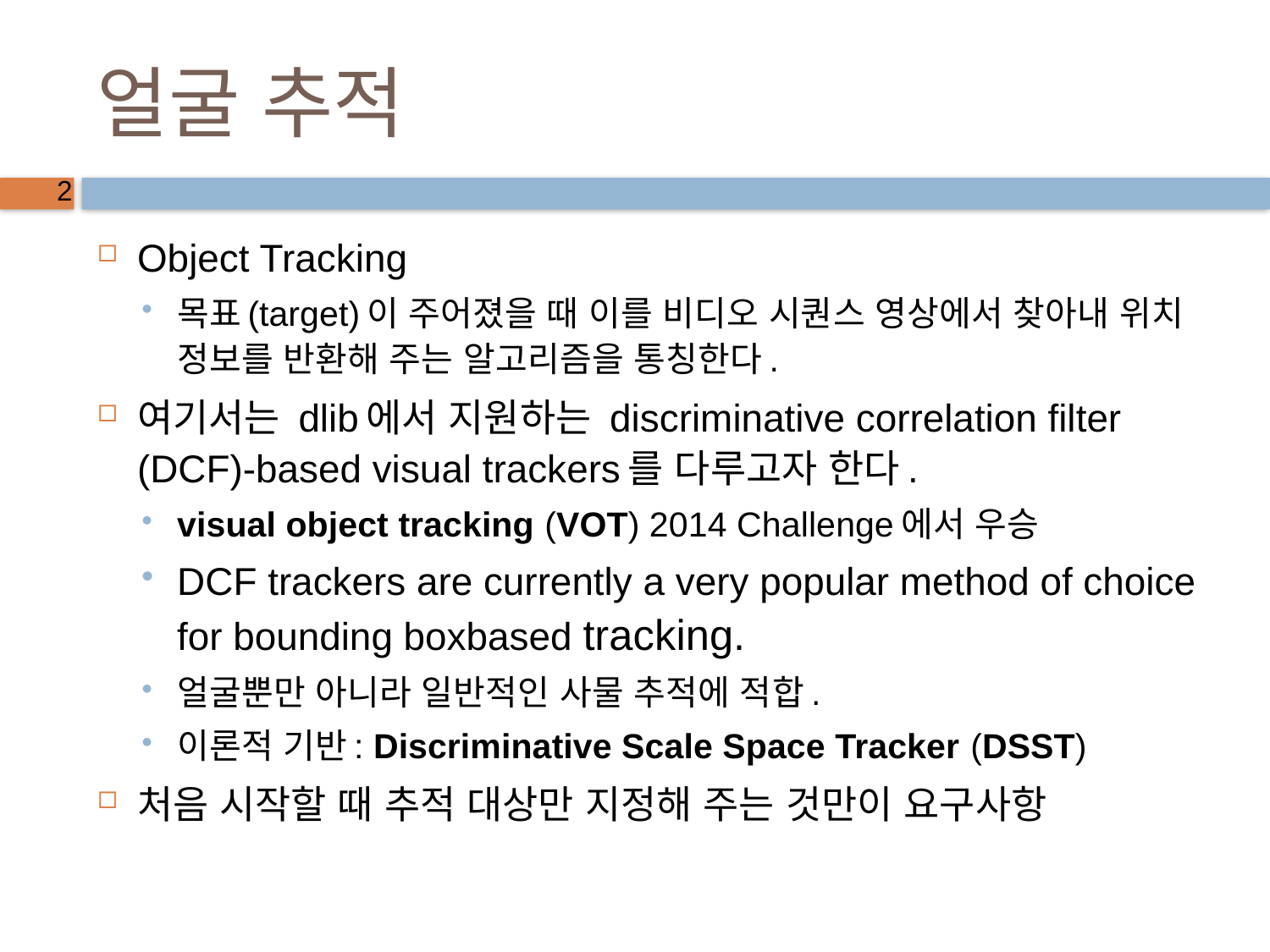

# 얼굴 추적
Object Tracking
목표(target)이 주어졌을 때 이를 비디오 시퀀스 영상에서 찾아내 위치 정보를 반환해 주는 알고리즘을 통칭한다.
여기서는 dlib에서 지원하는 discriminative correlation filter (DCF)-based visual trackers를 다루고자 한다.
visual object tracking (VOT) 2014 Challenge에서 우승
DCF trackers are currently a very popular method of choice for bounding boxbased tracking.
얼굴뿐만 아니라 일반적인 사물 추적에 적합.
이론적 기반: Discriminative Scale Space Tracker (DSST)
처음 시작할 때 추적 대상만 지정해 주는 것만이 요구사항